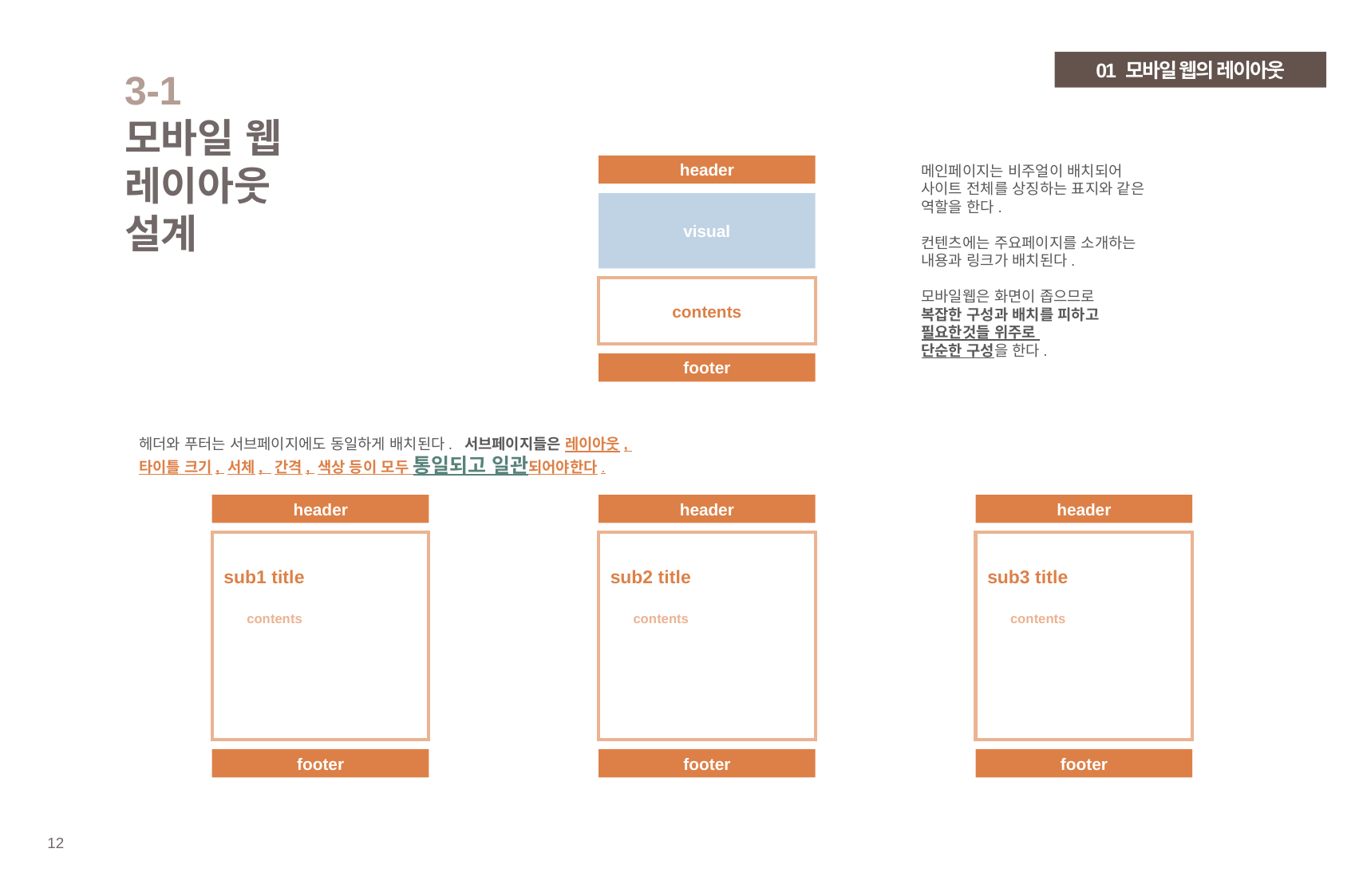

01 모바일 웹의 레이아웃
# 3-1 모바일 웹 레이아웃 설계
header
메인페이지는 비주얼이 배치되어
사이트 전체를 상징하는 표지와 같은
역할을 한다.

컨텐츠에는 주요페이지를 소개하는
내용과 링크가 배치된다.

모바일웹은 화면이 좁으므로
복잡한 구성과 배치를 피하고
필요한것들 위주로
단순한 구성을 한다.
visual
contents
footer
헤더와 푸터는 서브페이지에도 동일하게 배치된다.  서브페이지들은 레이아웃,
타이틀 크기, 서체,  간격, 색상 등이 모두 통일되고 일관되어야한다.
header
header
header
sub1 title

     contents

sub2 title

     contents

sub3 title

     contents

footer
footer
footer